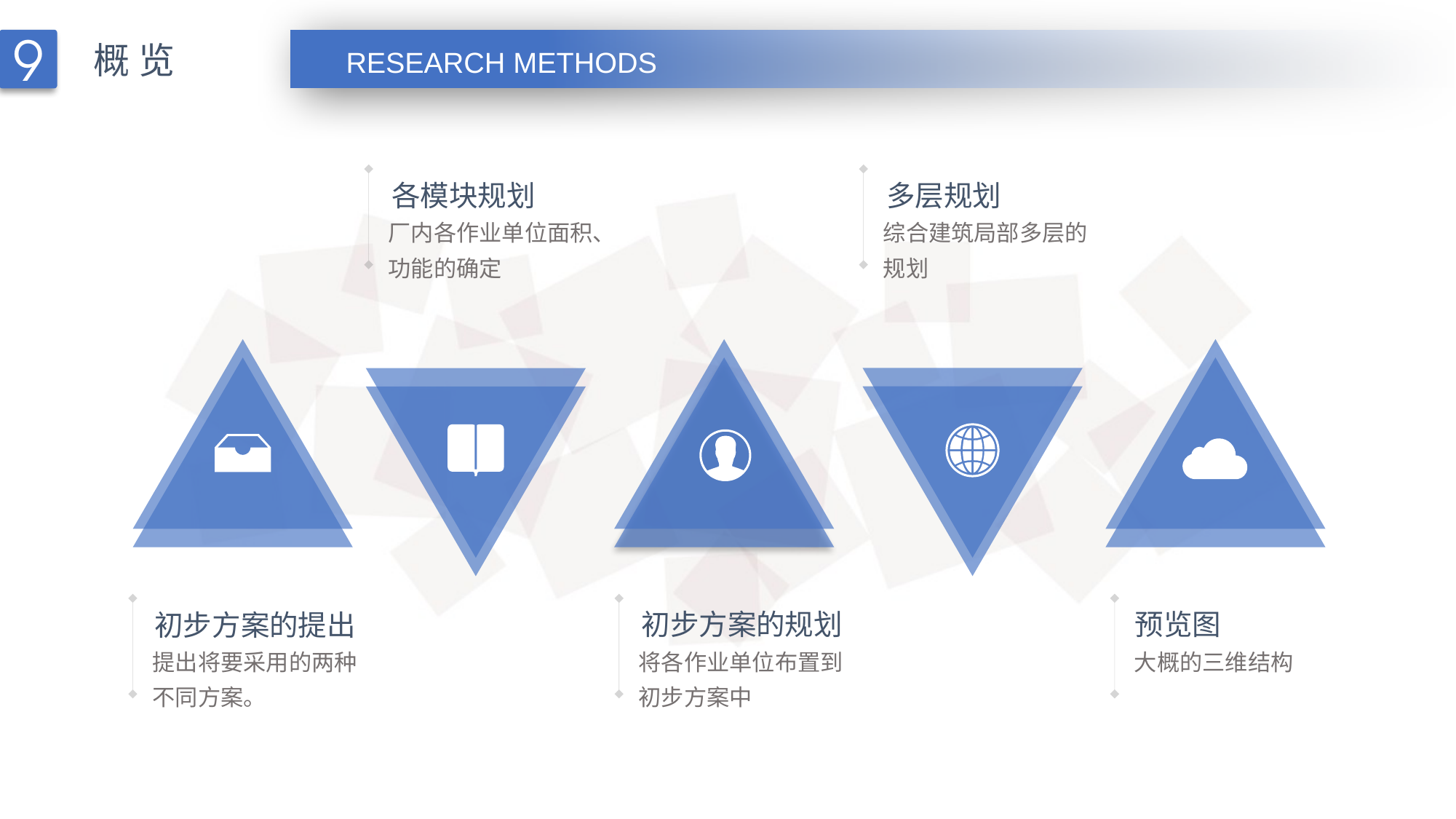

9

概览
RESEARCH METHODS
各模块规划
多层规划
厂内各作业单位面积、功能的确定
综合建筑局部多层的规划

初步方案的规划
预览图
初步方案的提出
提出将要采用的两种不同方案。
将各作业单位布置到初步方案中
大概的三维结构